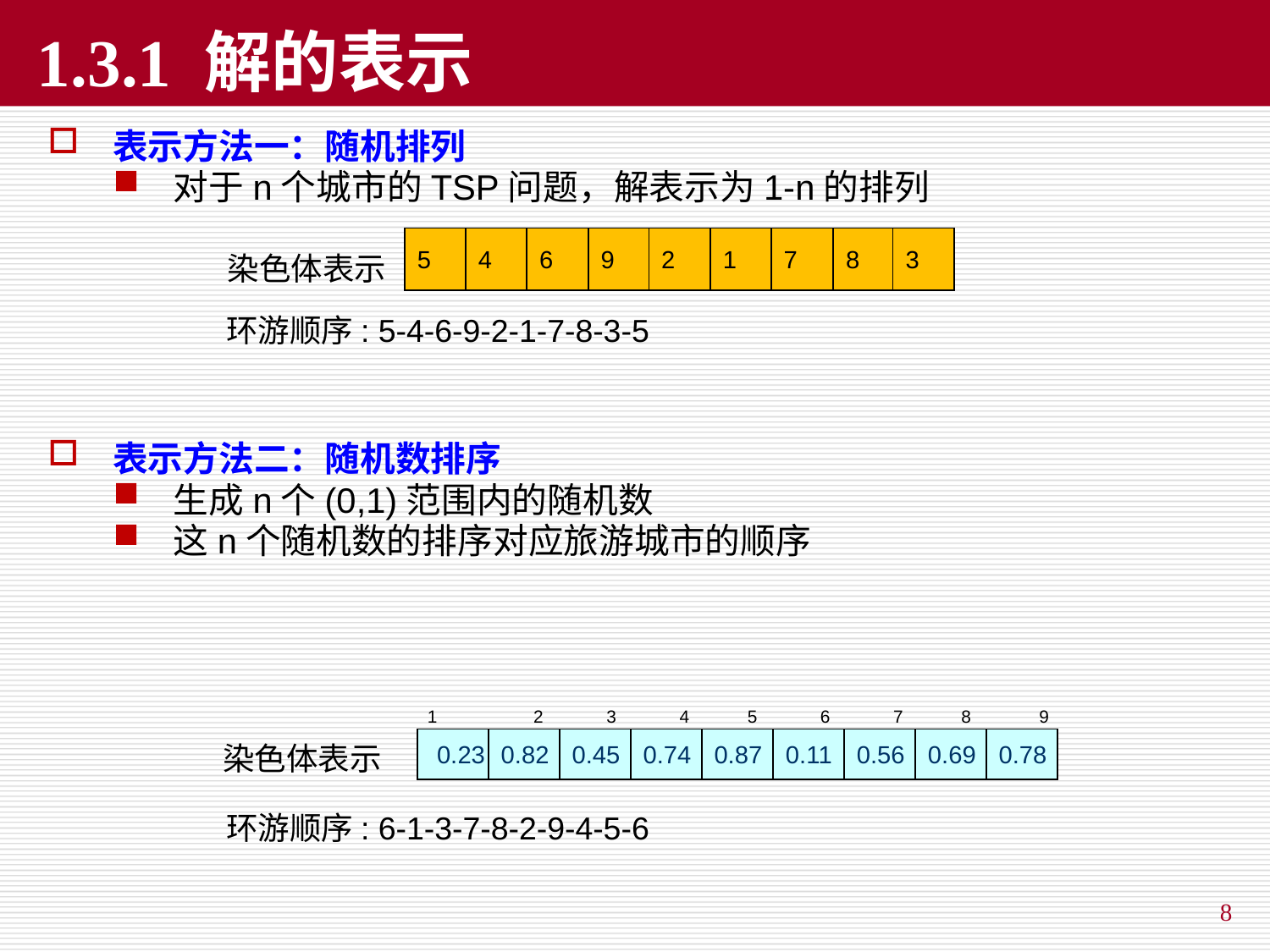

# 1.3.1 解的表示
表示方法一：随机排列
对于n个城市的TSP问题，解表示为1-n的排列

表示方法二：随机数排序
生成n个(0,1)范围内的随机数
这n个随机数的排序对应旅游城市的顺序
5
4
6
9
2
1
7
8
3
染色体表示
环游顺序: 5-4-6-9-2-1-7-8-3-5
1　　　　　2             3             4            5             6             7            8              9
 0.23
0.82
0.45
0.74
0.87
0.11
0.56
0.69
0.78
染色体表示
环游顺序: 6-1-3-7-8-2-9-4-5-6
8